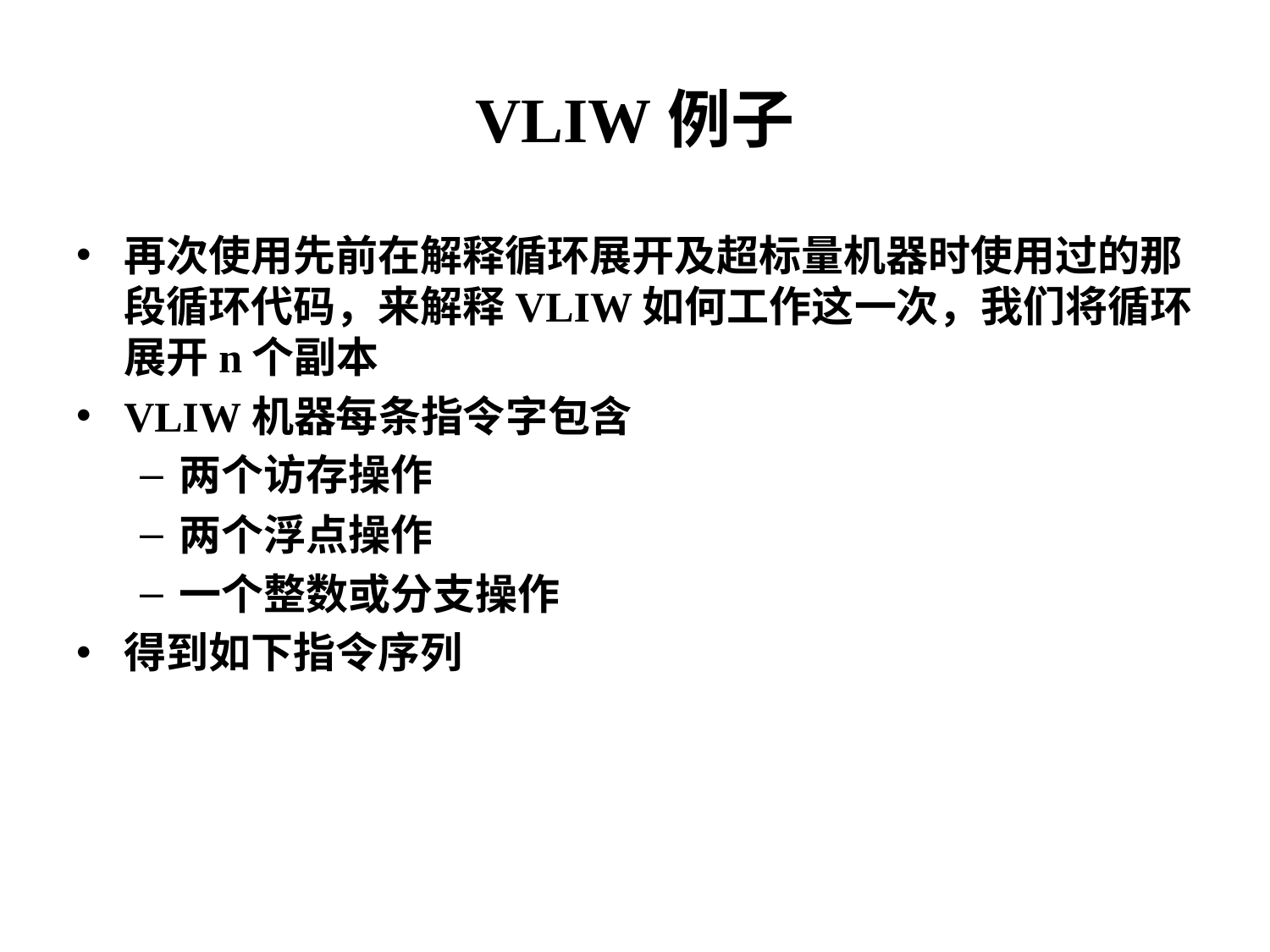

VLIW例子
再次使用先前在解释循环展开及超标量机器时使用过的那段循环代码，来解释VLIW如何工作这一次，我们将循环展开n个副本
VLIW机器每条指令字包含
两个访存操作
两个浮点操作
一个整数或分支操作
得到如下指令序列